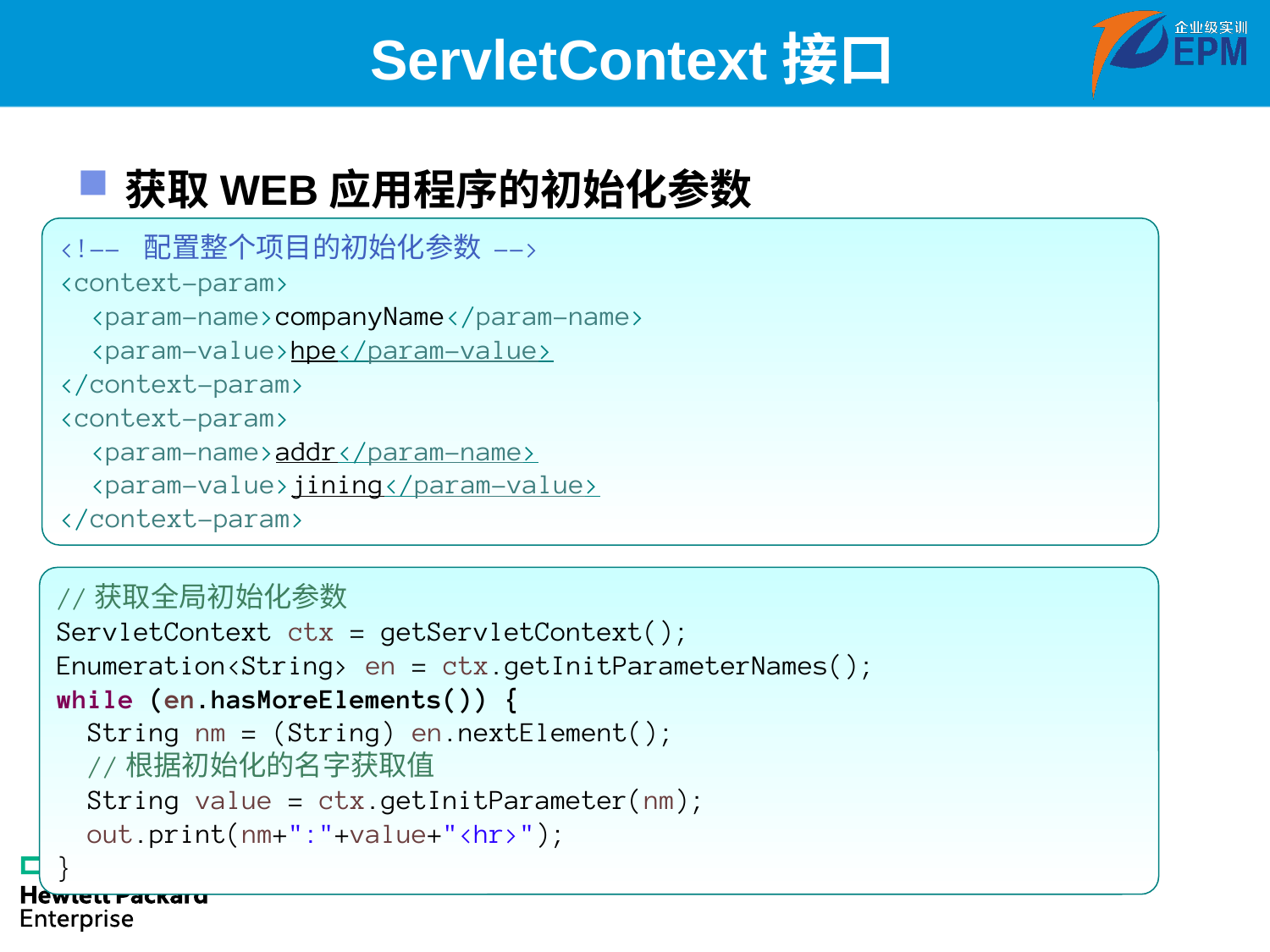

# ServletContext接口
获取WEB应用程序的初始化参数

<!-- 配置整个项目的初始化参数 -->
<context-param>
  <param-name>companyName</param-name>
  <param-value>hpe</param-value>
</context-param>
<context-param>
  <param-name>addr</param-name>
  <param-value>jining</param-value>
</context-param>
//获取全局初始化参数
ServletContext ctx = getServletContext();
Enumeration<String> en = ctx.getInitParameterNames();
while (en.hasMoreElements()) {
  String nm = (String) en.nextElement();
  //根据初始化的名字获取值
  String value = ctx.getInitParameter(nm);
  out.print(nm+":"+value+"<hr>");
}